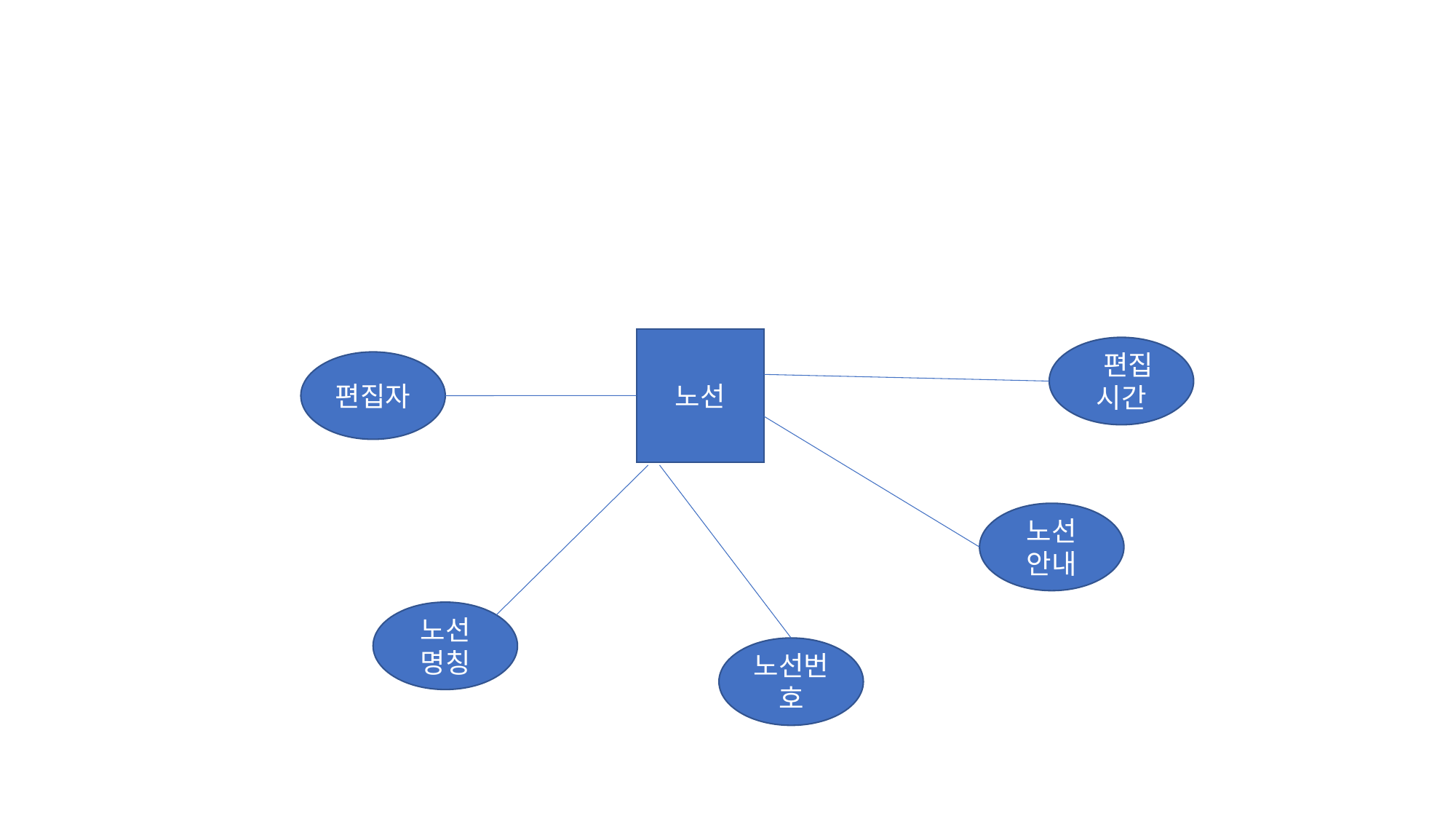

노선
 편집 시간
편집자
노선 안내
노선 명칭
노선번호